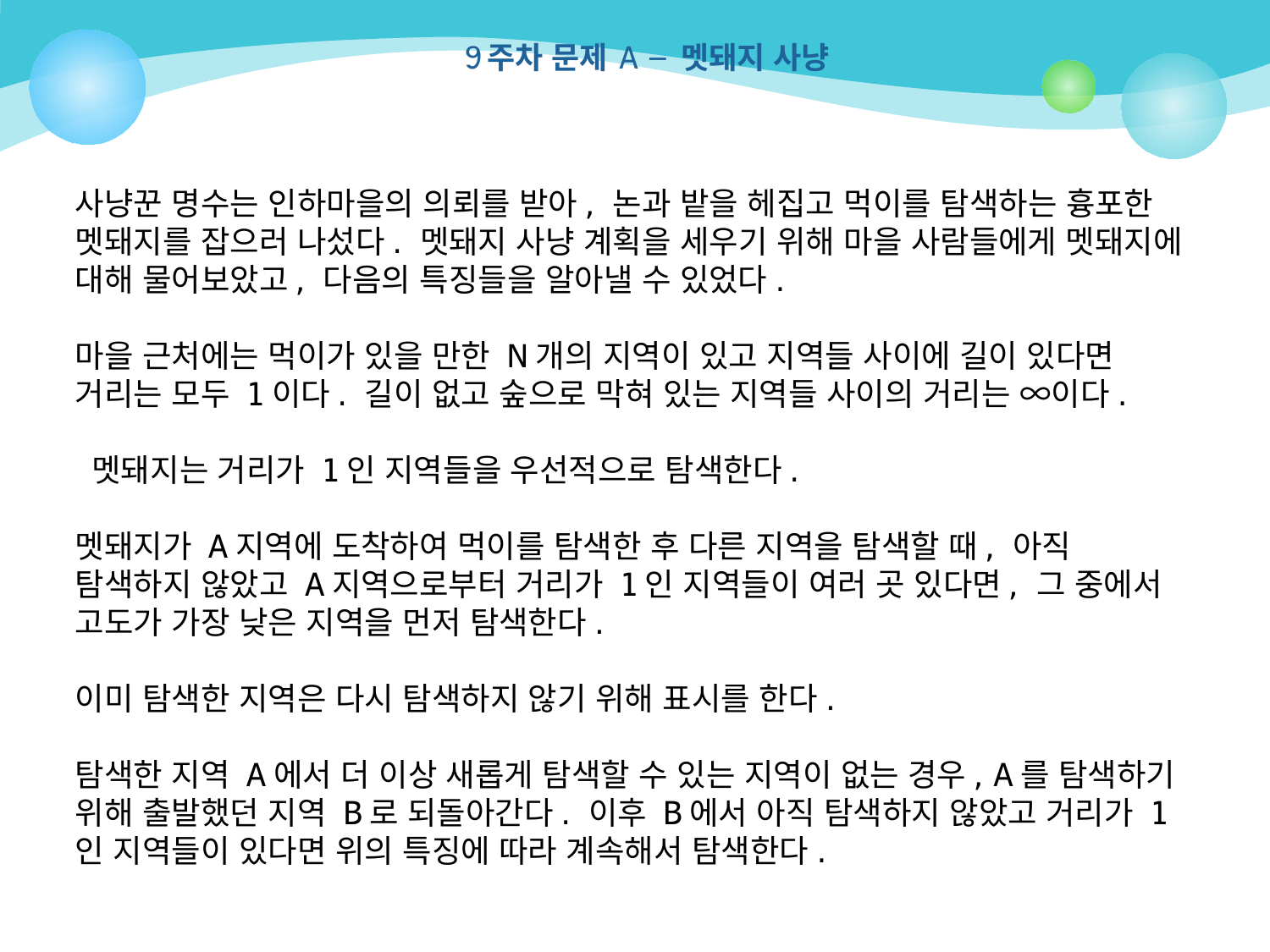

# 9주차 문제 A – 멧돼지 사냥
사냥꾼 명수는 인하마을의 의뢰를 받아, 논과 밭을 헤집고 먹이를 탐색하는 흉포한 멧돼지를 잡으러 나섰다. 멧돼지 사냥 계획을 세우기 위해 마을 사람들에게 멧돼지에 대해 물어보았고, 다음의 특징들을 알아낼 수 있었다.

마을 근처에는 먹이가 있을 만한 N개의 지역이 있고 지역들 사이에 길이 있다면 거리는 모두 1이다. 길이 없고 숲으로 막혀 있는 지역들 사이의 거리는 ∞이다.

 멧돼지는 거리가 1인 지역들을 우선적으로 탐색한다.

멧돼지가 A지역에 도착하여 먹이를 탐색한 후 다른 지역을 탐색할 때, 아직 탐색하지 않았고 A지역으로부터 거리가 1인 지역들이 여러 곳 있다면, 그 중에서 고도가 가장 낮은 지역을 먼저 탐색한다.

이미 탐색한 지역은 다시 탐색하지 않기 위해 표시를 한다.

탐색한 지역 A에서 더 이상 새롭게 탐색할 수 있는 지역이 없는 경우, A를 탐색하기 위해 출발했던 지역 B로 되돌아간다. 이후 B에서 아직 탐색하지 않았고 거리가 1인 지역들이 있다면 위의 특징에 따라 계속해서 탐색한다.